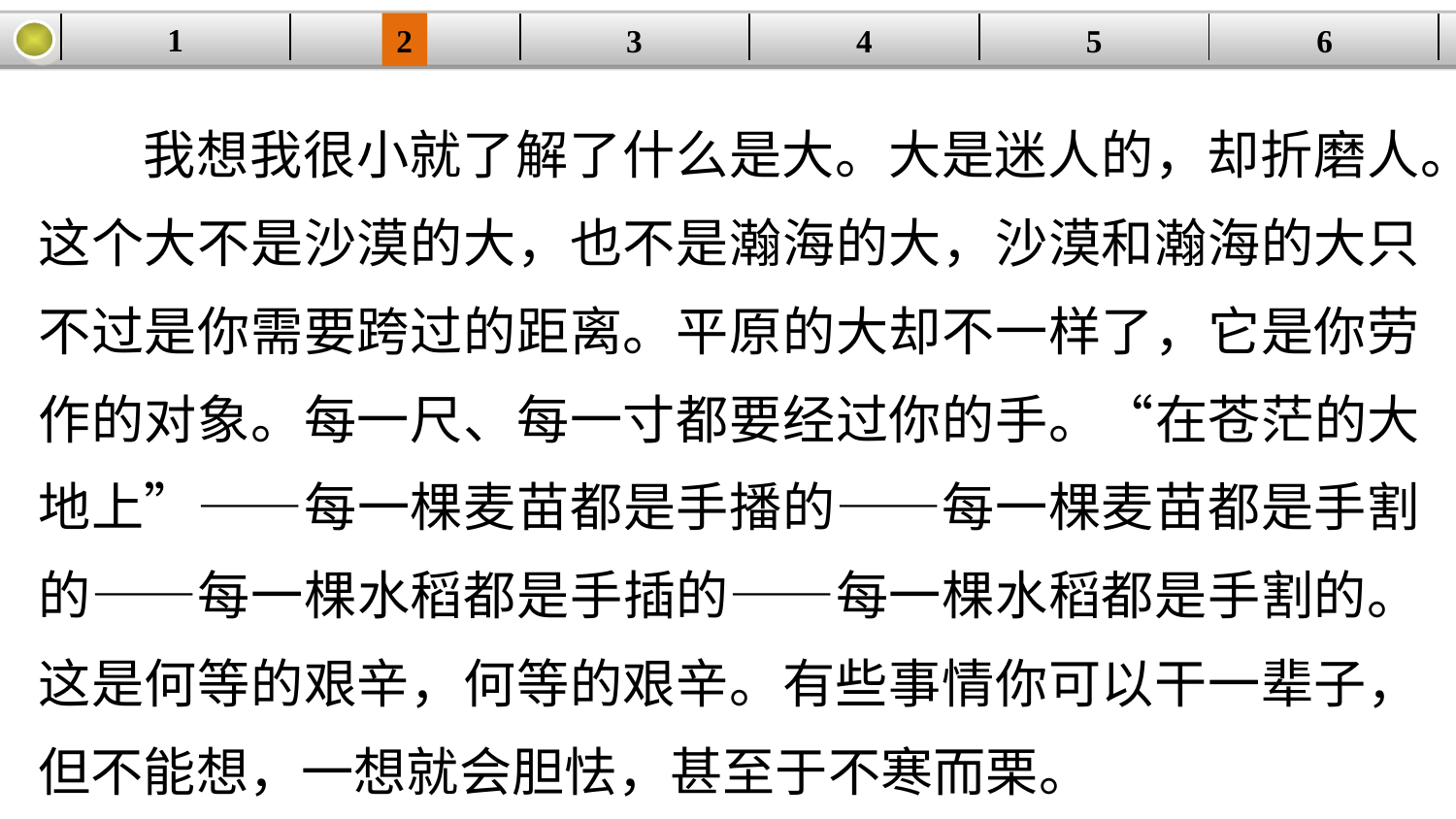

1
2
3
4
|  |  |  |  |  |  |
| --- | --- | --- | --- | --- | --- |
5
6

我想我很小就了解了什么是大。大是迷人的，却折磨人。这个大不是沙漠的大，也不是瀚海的大，沙漠和瀚海的大只不过是你需要跨过的距离。平原的大却不一样了，它是你劳作的对象。每一尺、每一寸都要经过你的手。“在苍茫的大地上”——每一棵麦苗都是手播的——每一棵麦苗都是手割的——每一棵水稻都是手插的——每一棵水稻都是手割的。这是何等的艰辛，何等的艰辛。有些事情你可以干一辈子，但不能想，一想就会胆怯，甚至于不寒而栗。